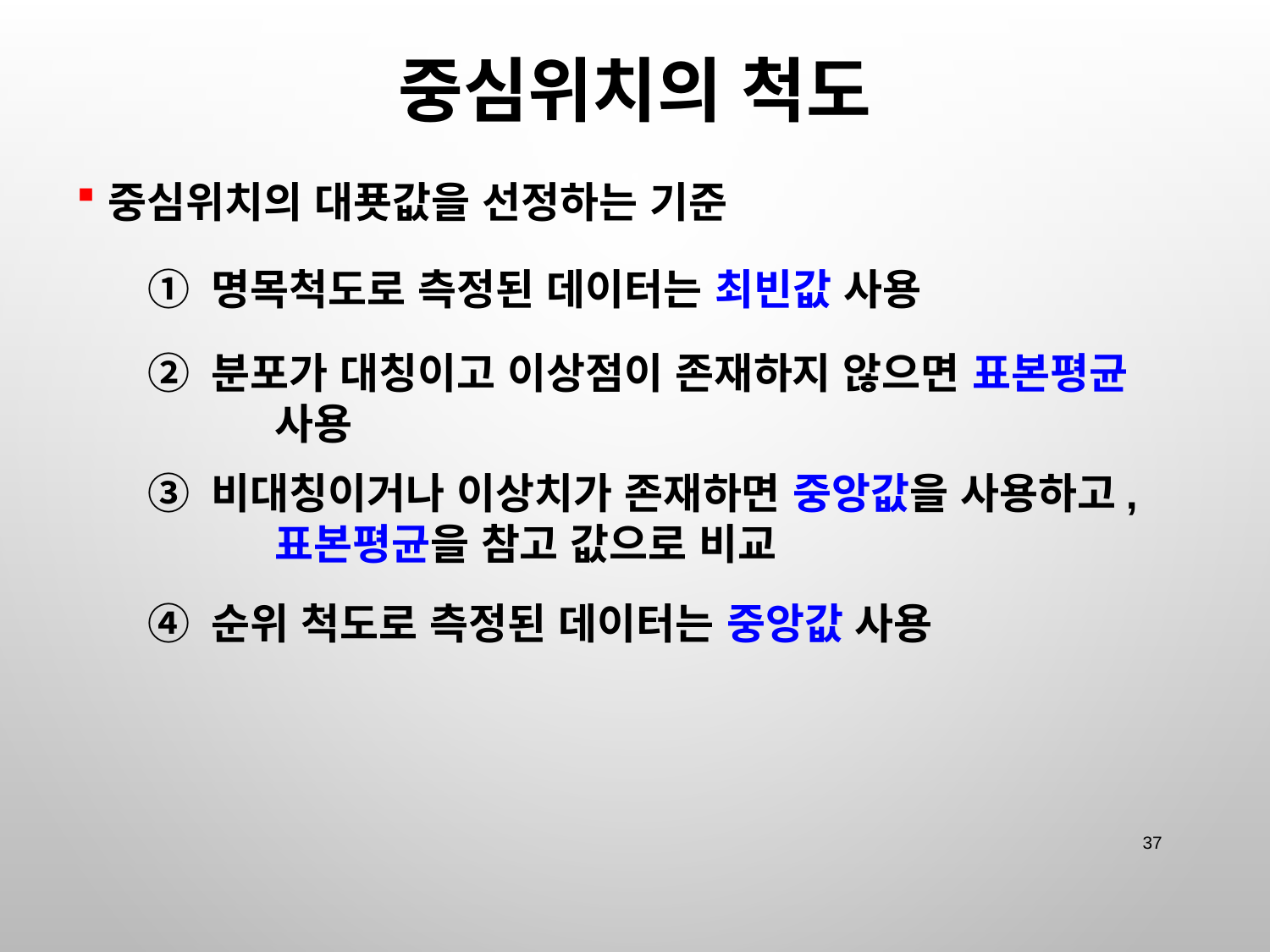

# 중심위치의 척도
중심위치의 대푯값을 선정하는 기준
① 명목척도로 측정된 데이터는 최빈값 사용
② 분포가 대칭이고 이상점이 존재하지 않으면 표본평균
	사용
③ 비대칭이거나 이상치가 존재하면 중앙값을 사용하고,
	표본평균을 참고 값으로 비교
④ 순위 척도로 측정된 데이터는 중앙값 사용
37